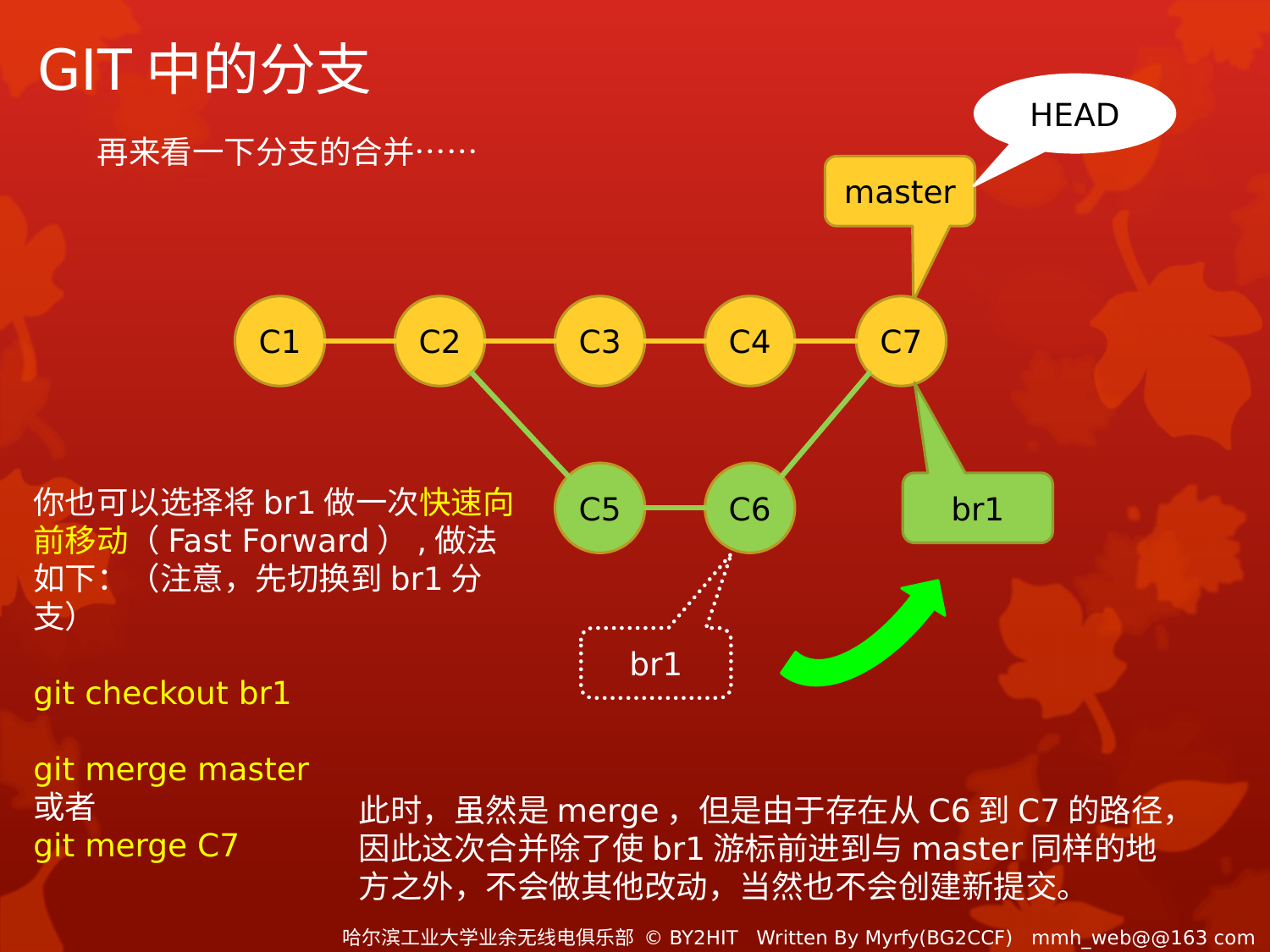

# GIT中的分支
HEAD
再来看一下分支的合并……
master
C1
C2
C3
C4
C7

C5
C6
br1
你也可以选择将br1做一次快速向前移动（Fast Forward）,做法如下：（注意，先切换到br1分支）

git checkout br1

git merge master
或者
git merge C7

br1
此时，虽然是merge，但是由于存在从C6到C7的路径，因此这次合并除了使br1游标前进到与master同样的地方之外，不会做其他改动，当然也不会创建新提交。